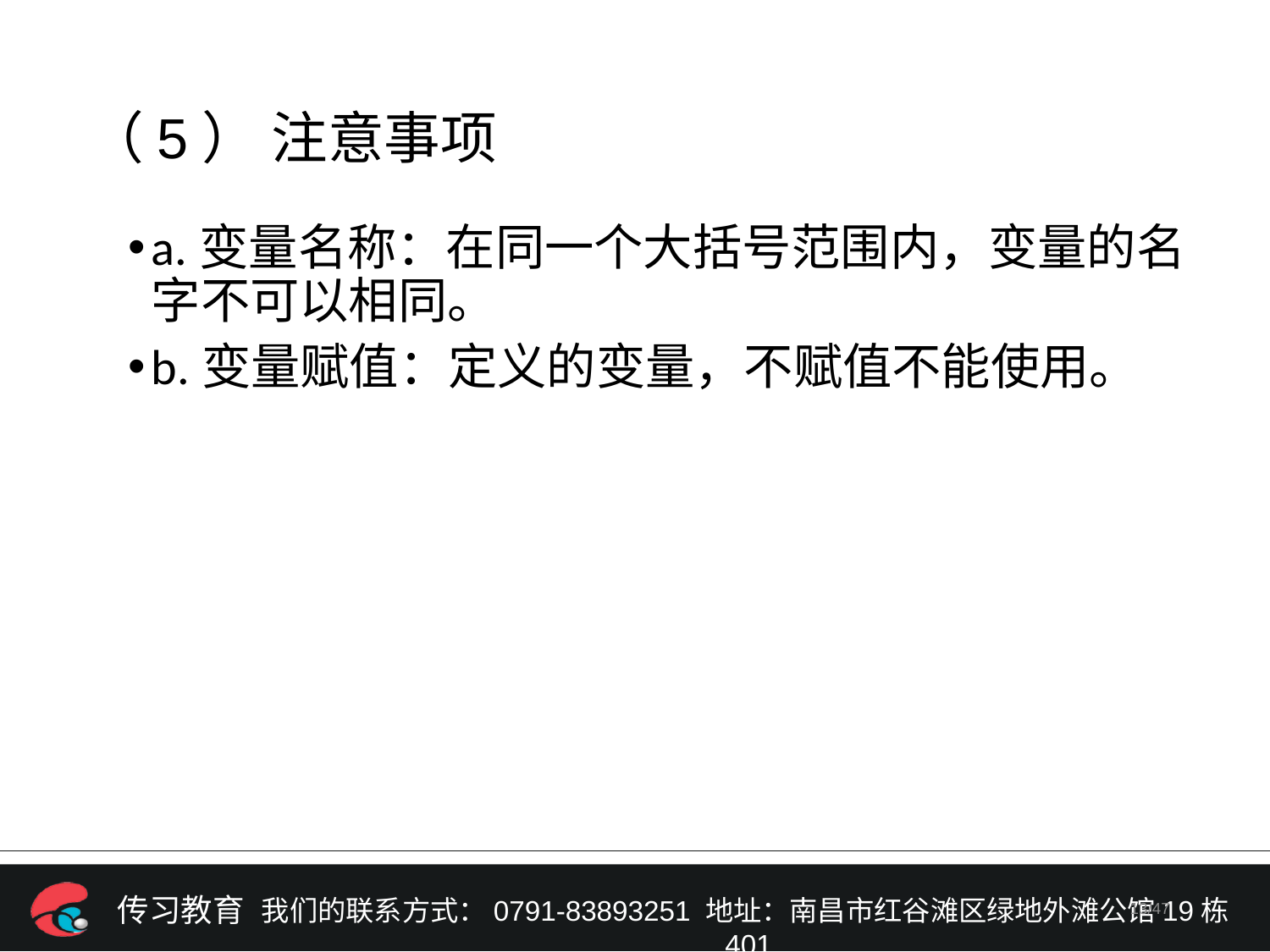

（5） 注意事项
a.变量名称：在同一个大括号范围内，变量的名字不可以相同。
b.变量赋值：定义的变量，不赋值不能使用。
13/47